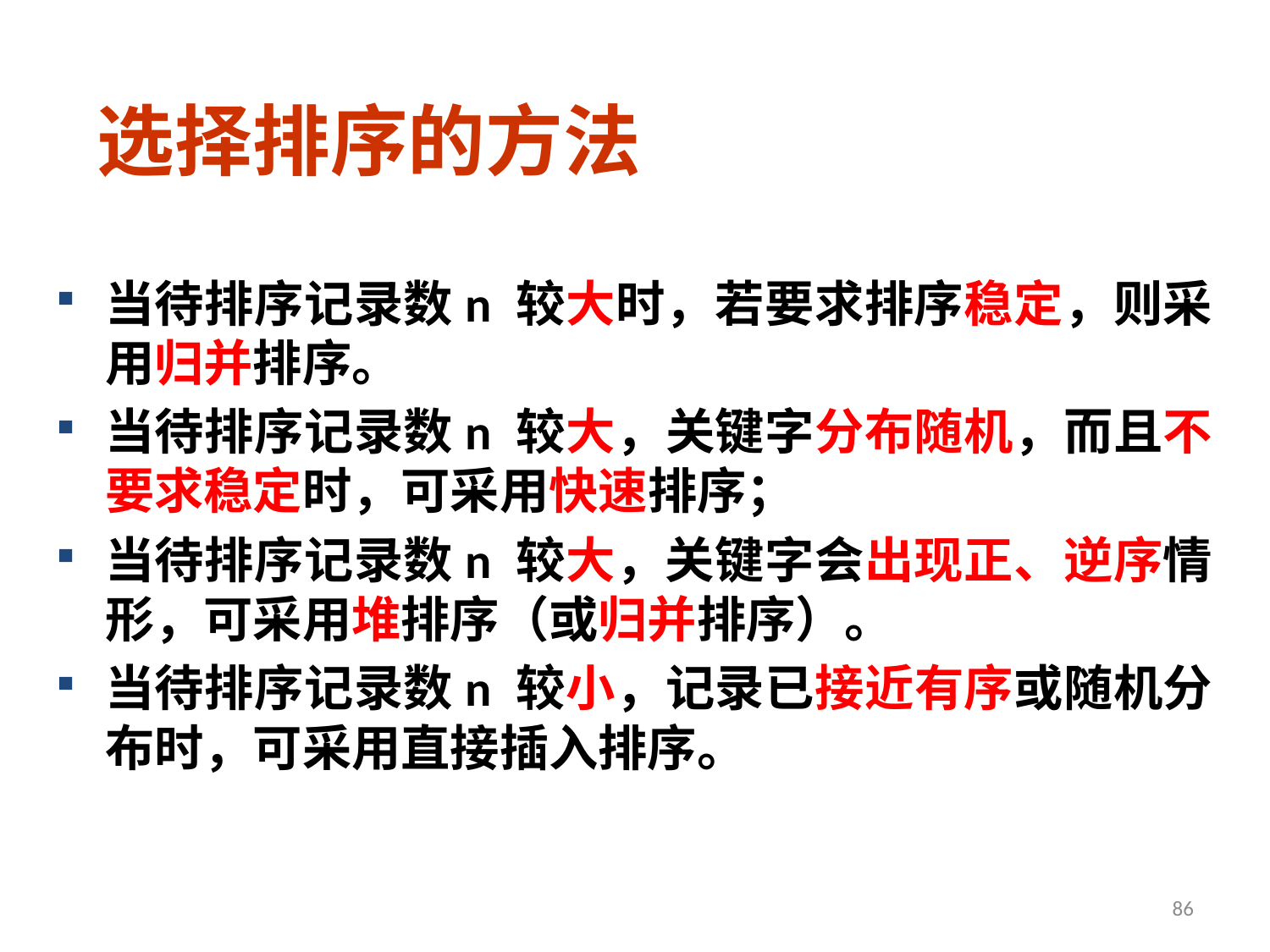

选择排序的方法
当待排序记录数n 较大时，若要求排序稳定，则采用归并排序。
当待排序记录数n 较大，关键字分布随机，而且不要求稳定时，可采用快速排序；
当待排序记录数n 较大，关键字会出现正、逆序情形，可采用堆排序（或归并排序）。
当待排序记录数n 较小，记录已接近有序或随机分布时，可采用直接插入排序。

86